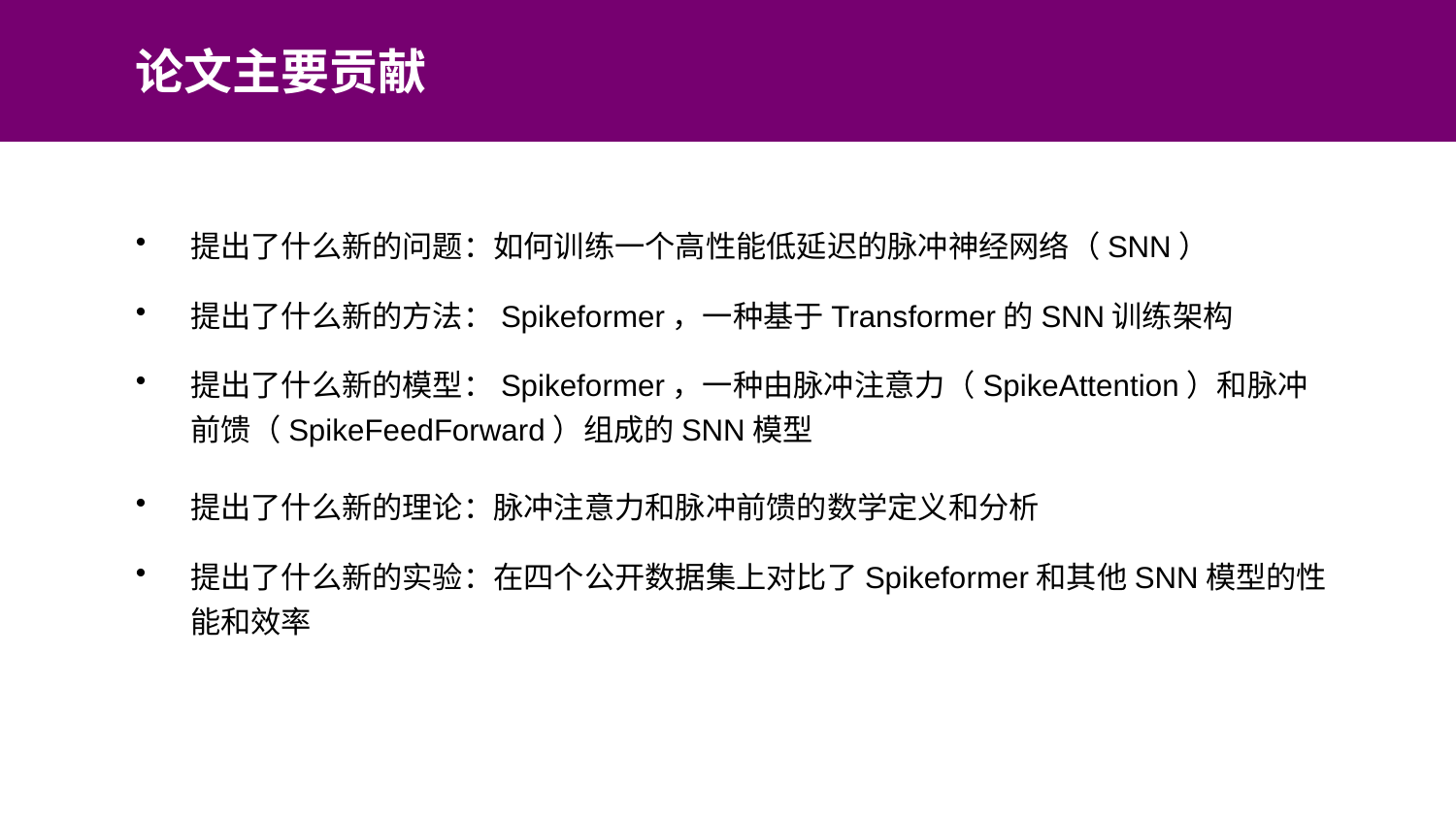

论文主要贡献
提出了什么新的问题：如何训练一个高性能低延迟的脉冲神经网络（SNN）
提出了什么新的方法：Spikeformer，一种基于Transformer的SNN训练架构
提出了什么新的模型：Spikeformer，一种由脉冲注意力（SpikeAttention）和脉冲前馈（SpikeFeedForward）组成的SNN模型
提出了什么新的理论：脉冲注意力和脉冲前馈的数学定义和分析
提出了什么新的实验：在四个公开数据集上对比了Spikeformer和其他SNN模型的性能和效率